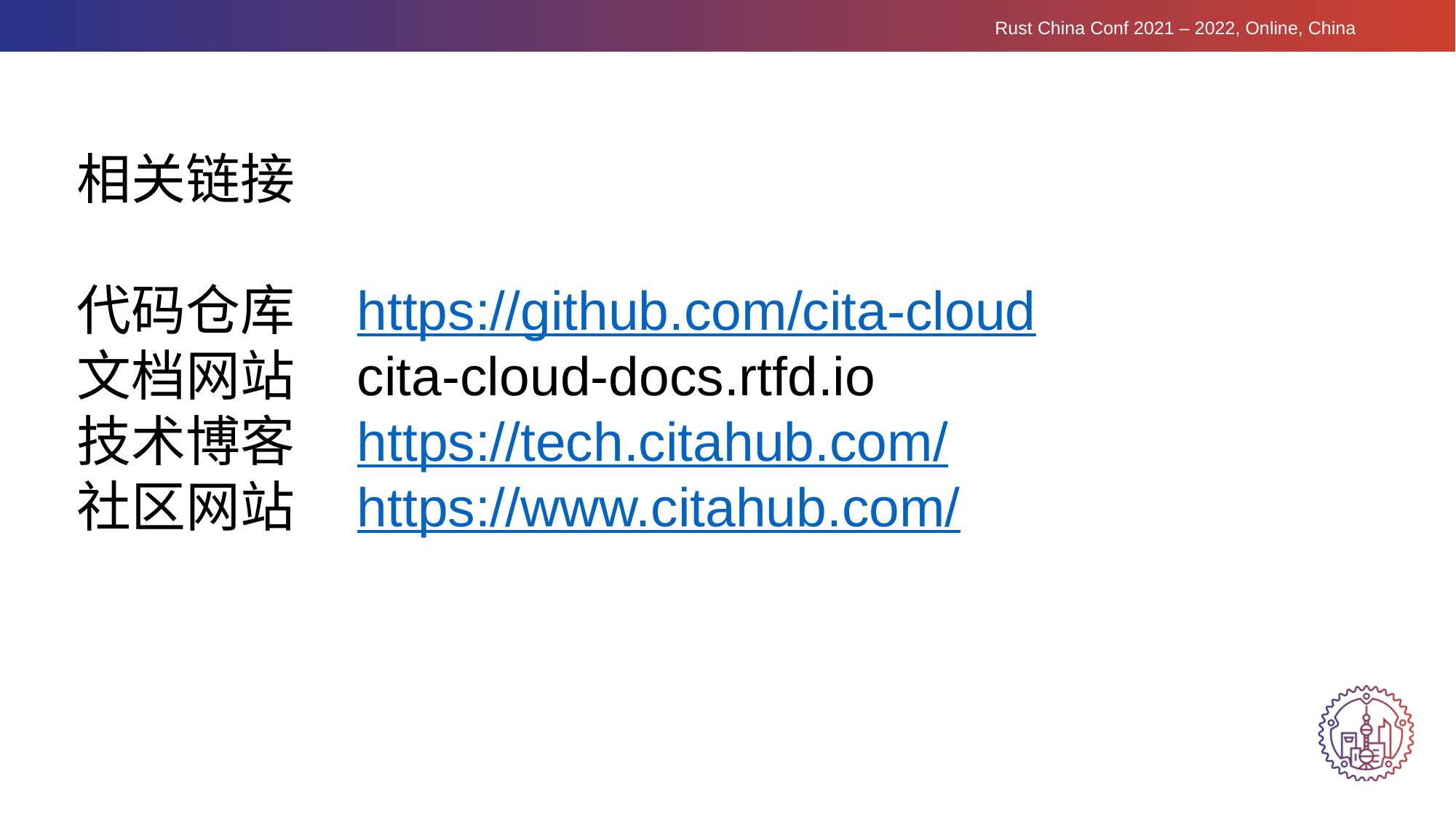

相关链接

代码仓库    https://github.com/cita-cloud
文档网站    cita-cloud-docs.rtfd.io
技术博客    https://tech.citahub.com/
社区网站    https://www.citahub.com/